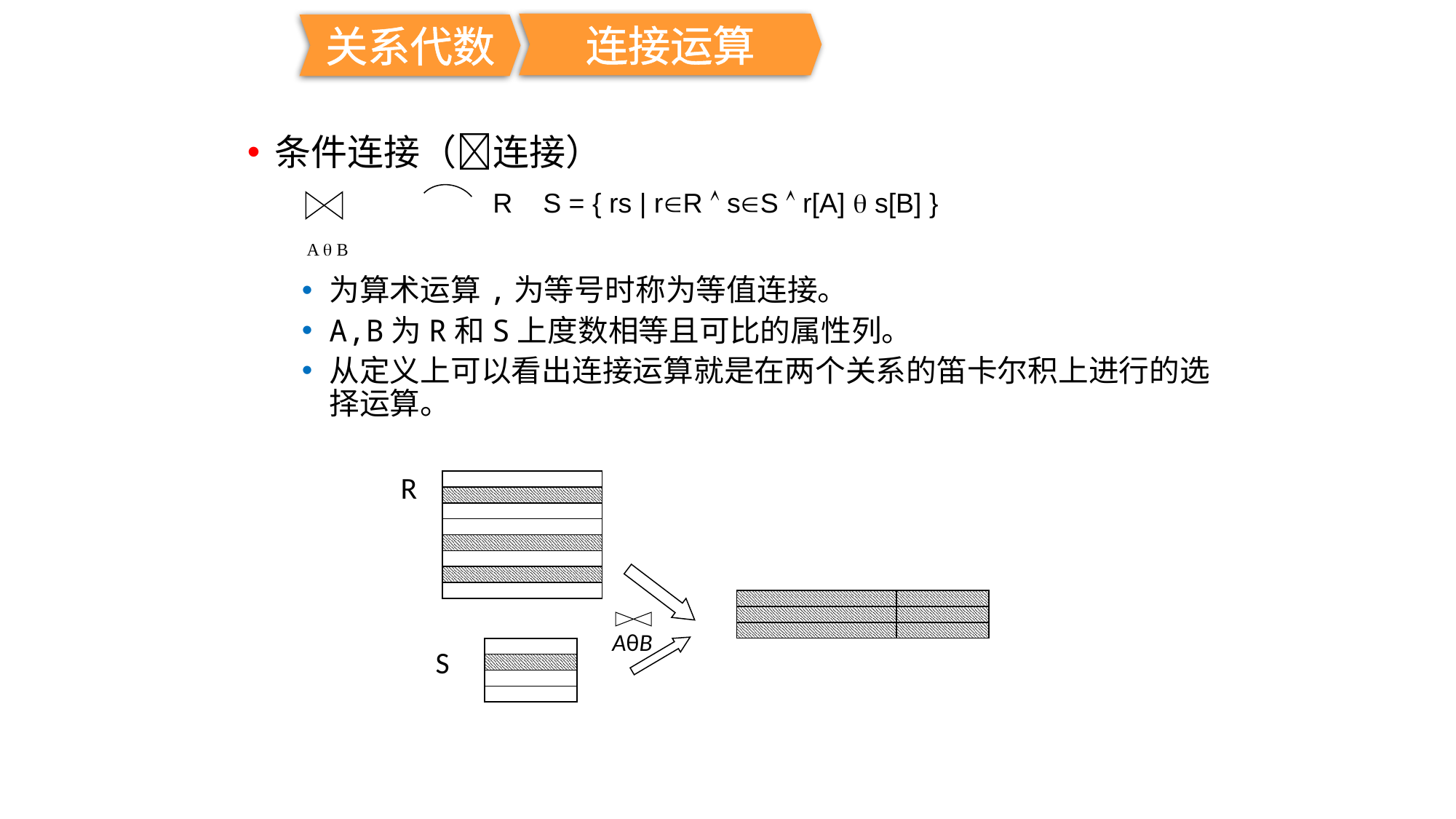

#
连接运算
关系代数
条件连接（θ连接）
			R    S = { rs | r∈R ∧ s∈S ∧ r[A] θ s[B] }

为算术运算,为等号时称为等值连接。
A,B为R和S上度数相等且可比的属性列。
从定义上可以看出连接运算就是在两个关系的笛卡尔积上进行的选择运算。

A θ B
R

 AθB

S